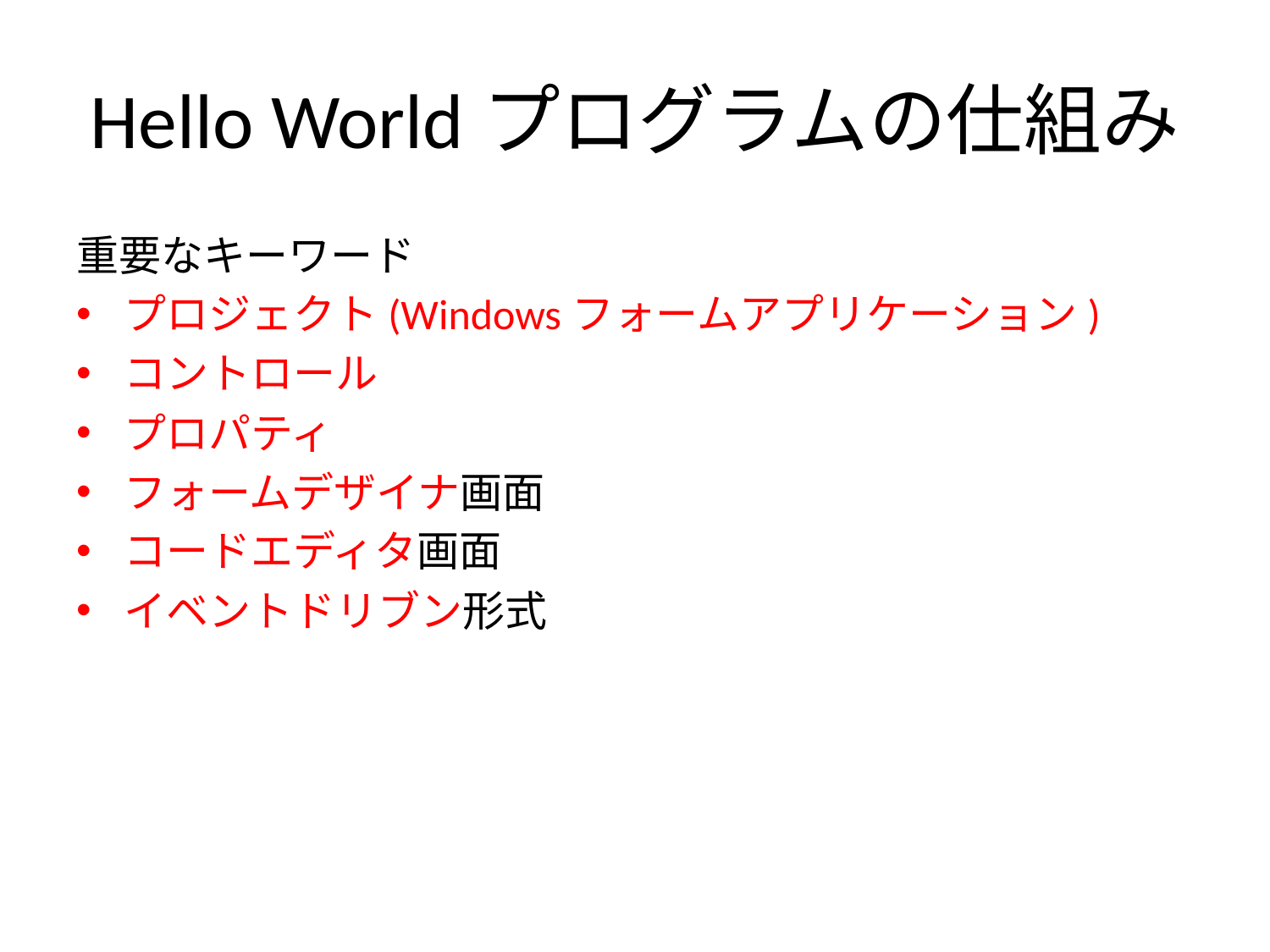

# Hello Worldプログラムの仕組み
重要なキーワード
プロジェクト(Windowsフォームアプリケーション)
コントロール
プロパティ
フォームデザイナ画面
コードエディタ画面
イベントドリブン形式